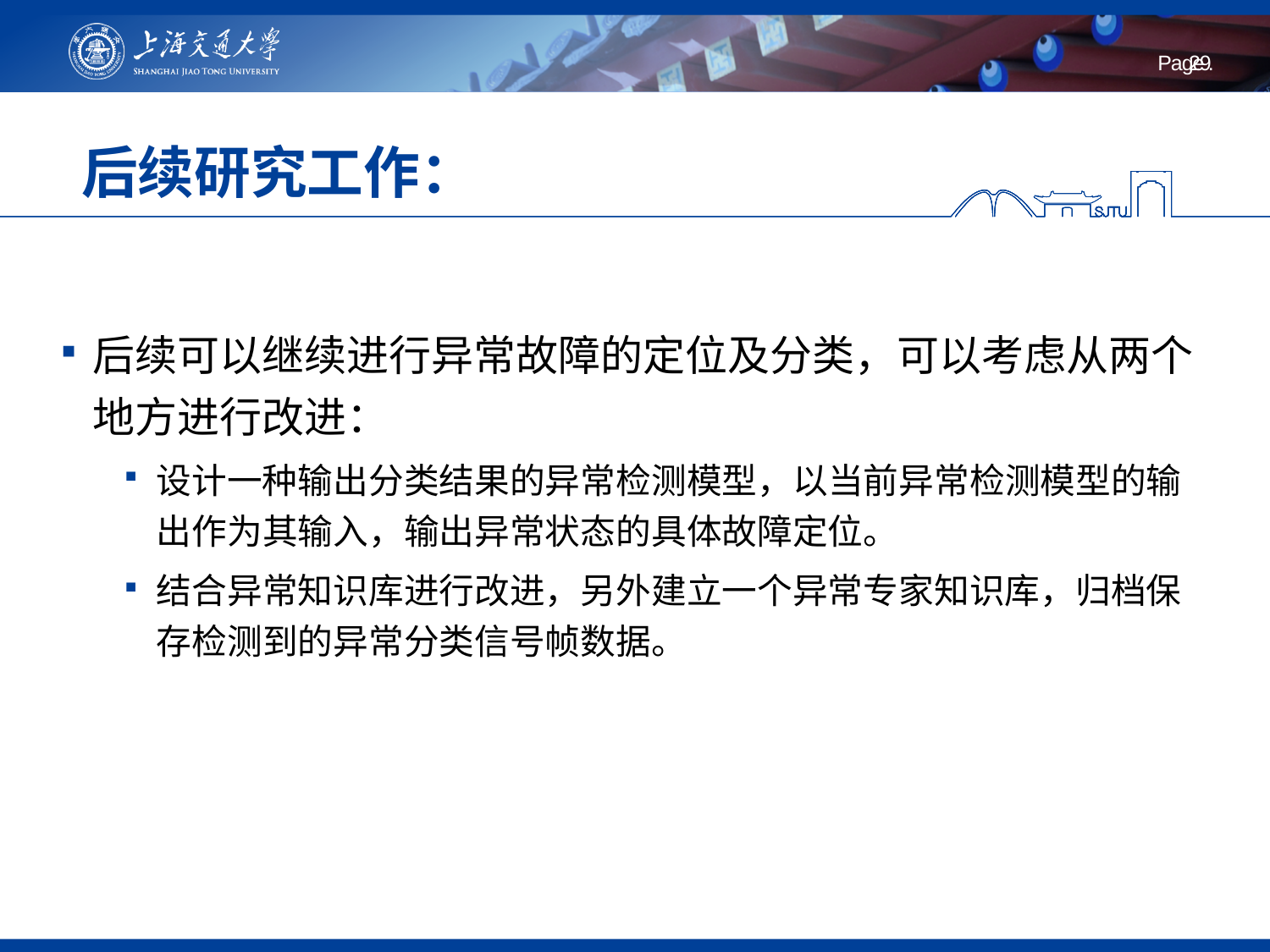

# 后续研究工作：
后续可以继续进行异常故障的定位及分类，可以考虑从两个地方进行改进：
设计一种输出分类结果的异常检测模型，以当前异常检测模型的输出作为其输入，输出异常状态的具体故障定位。
结合异常知识库进行改进，另外建立一个异常专家知识库，归档保存检测到的异常分类信号帧数据。